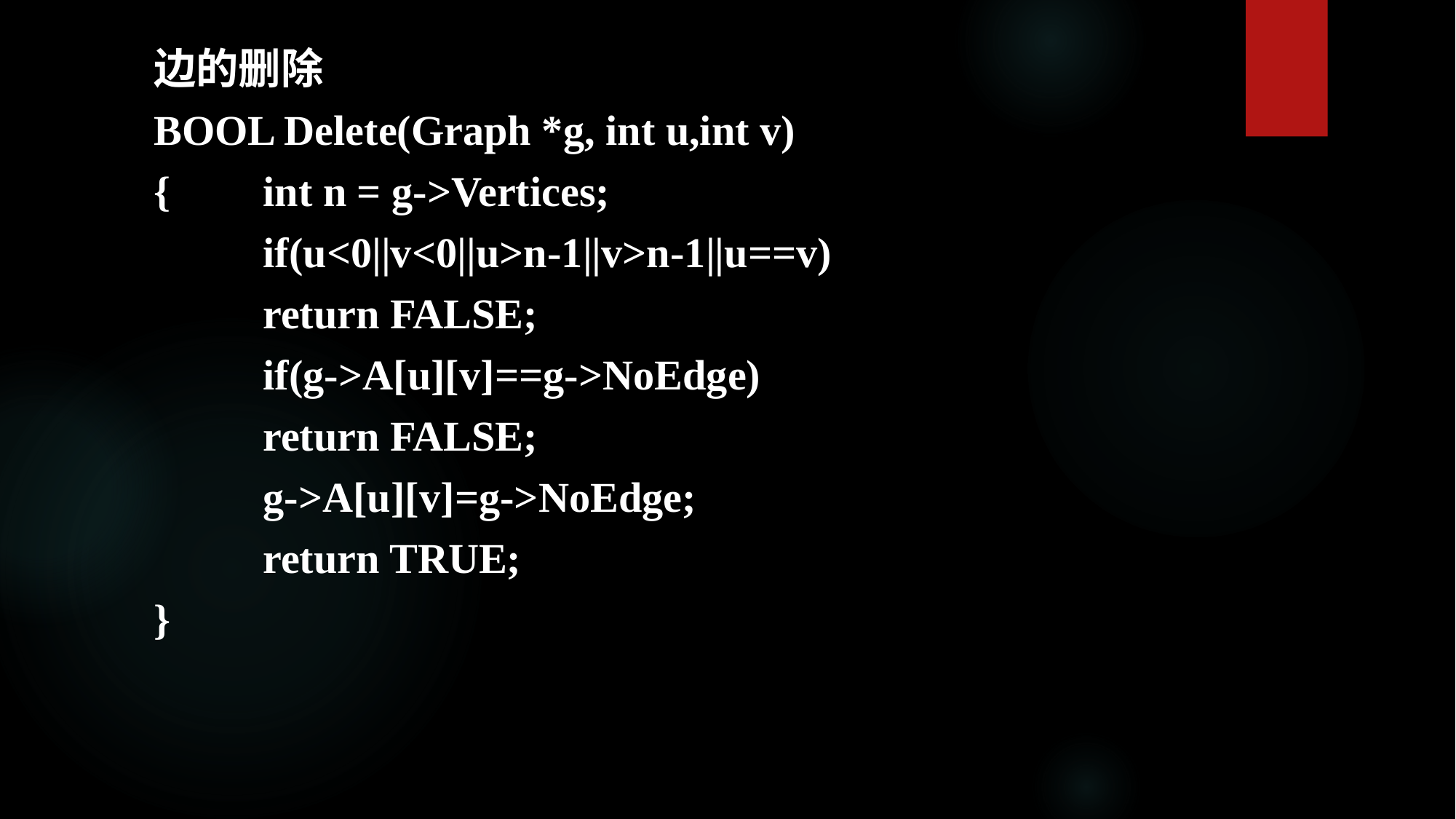

边的删除
BOOL Delete(Graph *g, int u,int v)
{	int n = g->Vertices;
 	if(u<0||v<0||u>n-1||v>n-1||u==v)
      	return FALSE;
  	if(g->A[u][v]==g->NoEdge)
       	return FALSE;
   	g->A[u][v]=g->NoEdge;
   	return TRUE;
}